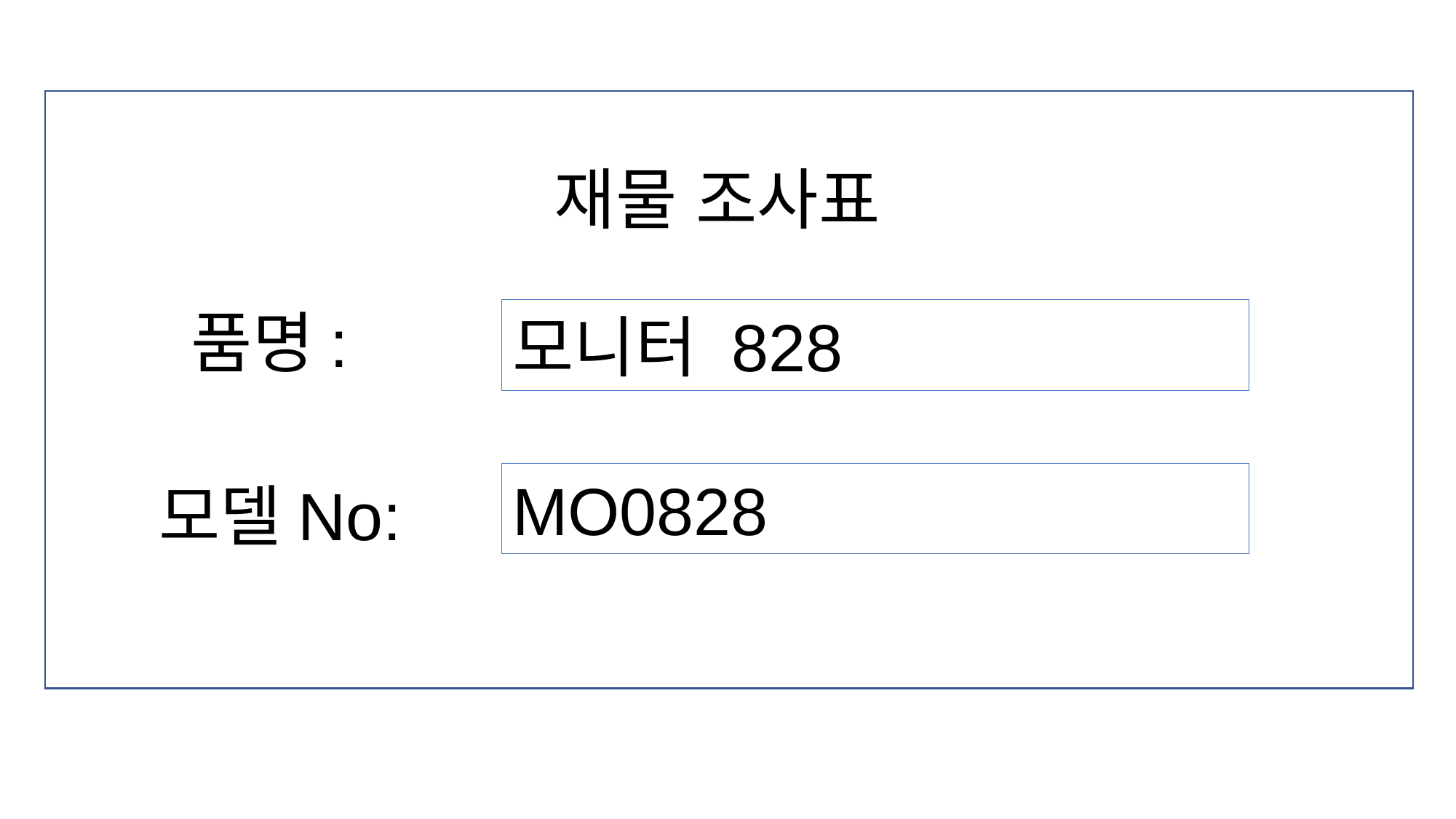

재물 조사표
품명:
모니터 828
MO0828
모델No: